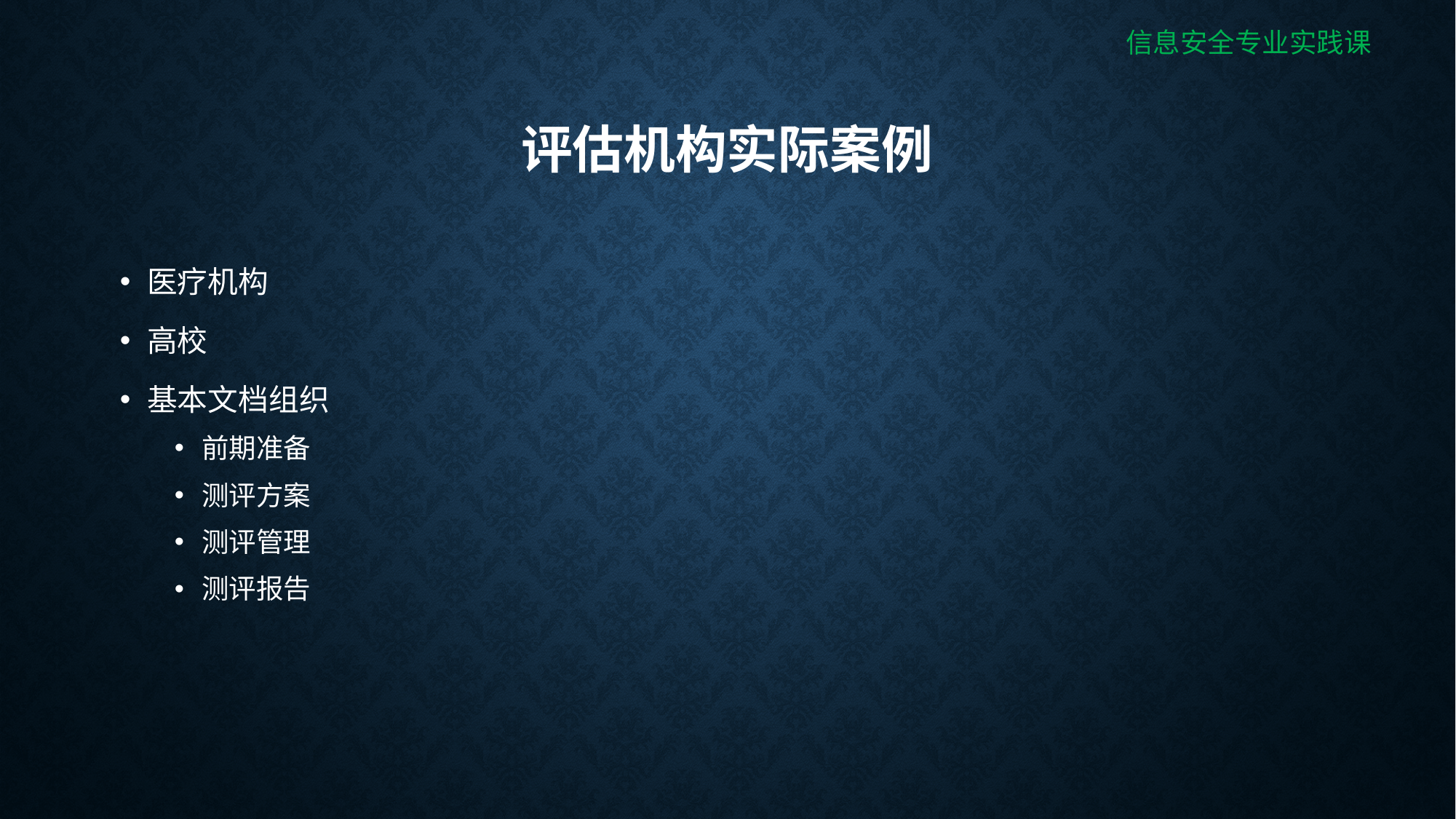

# 评估机构实际案例
医疗机构
高校
基本文档组织
前期准备
测评方案
测评管理
测评报告